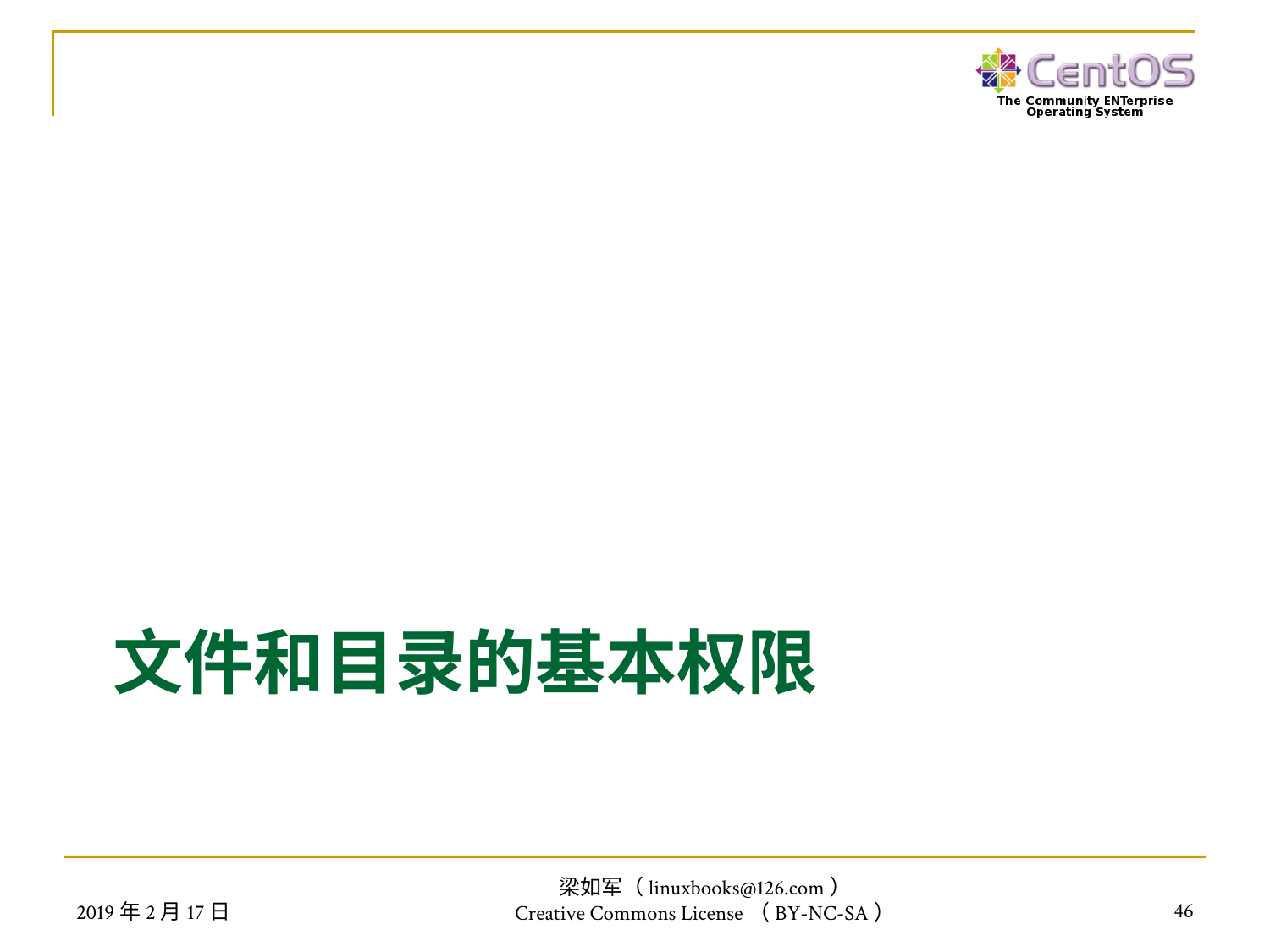

# 文件和目录的基本权限
2019年2月17日
46
梁如军（linuxbooks@126.com）
Creative Commons License（BY-NC-SA）